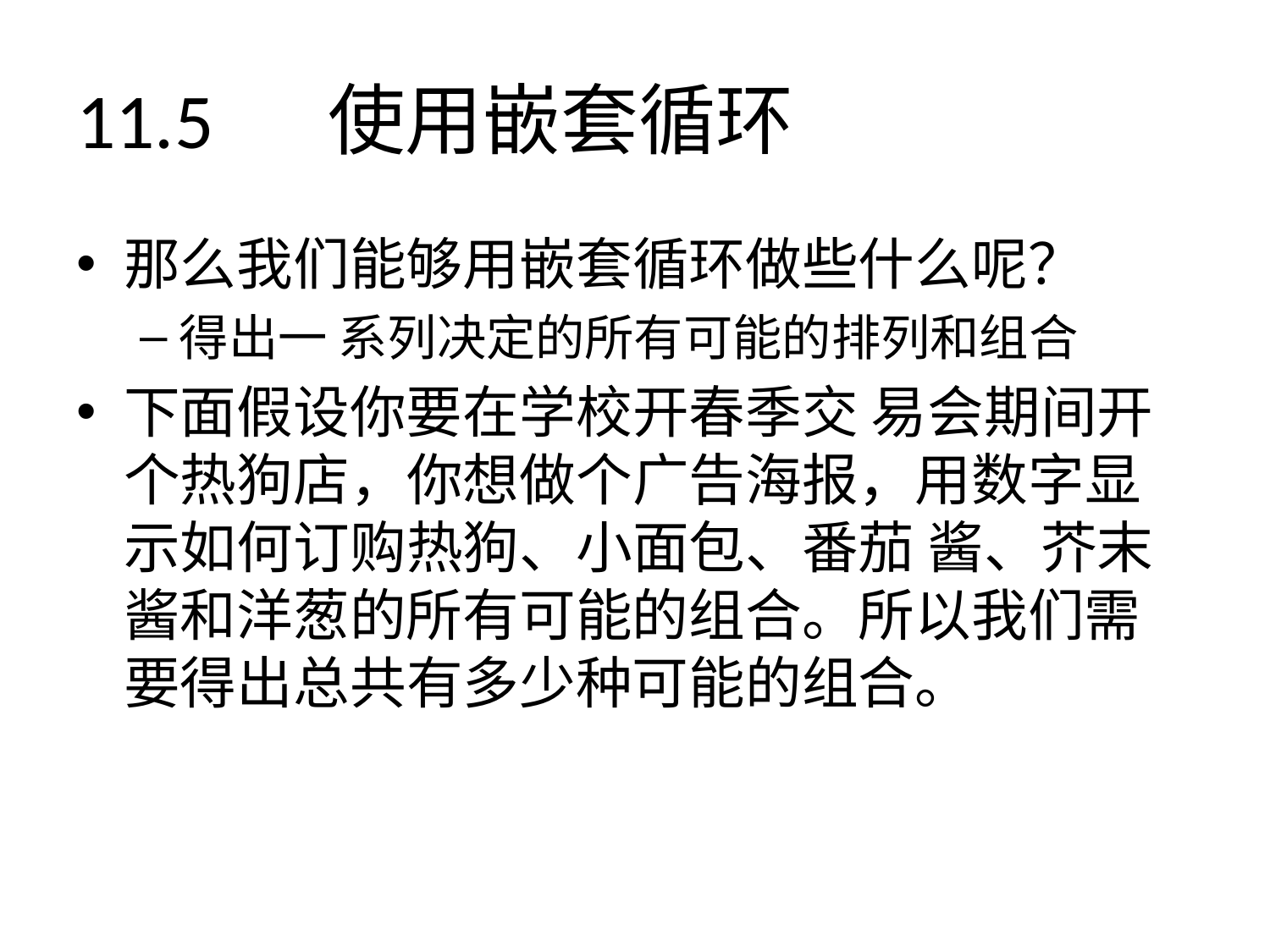

# 11.5 　使用嵌套循环
那么我们能够用嵌套循环做些什么呢？
得出一 系列决定的所有可能的排列和组合
下面假设你要在学校开春季交 易会期间开个热狗店，你想做个广告海报，用数字显示如何订购热狗、小面包、番茄 酱、芥末酱和洋葱的所有可能的组合。所以我们需要得出总共有多少种可能的组合。